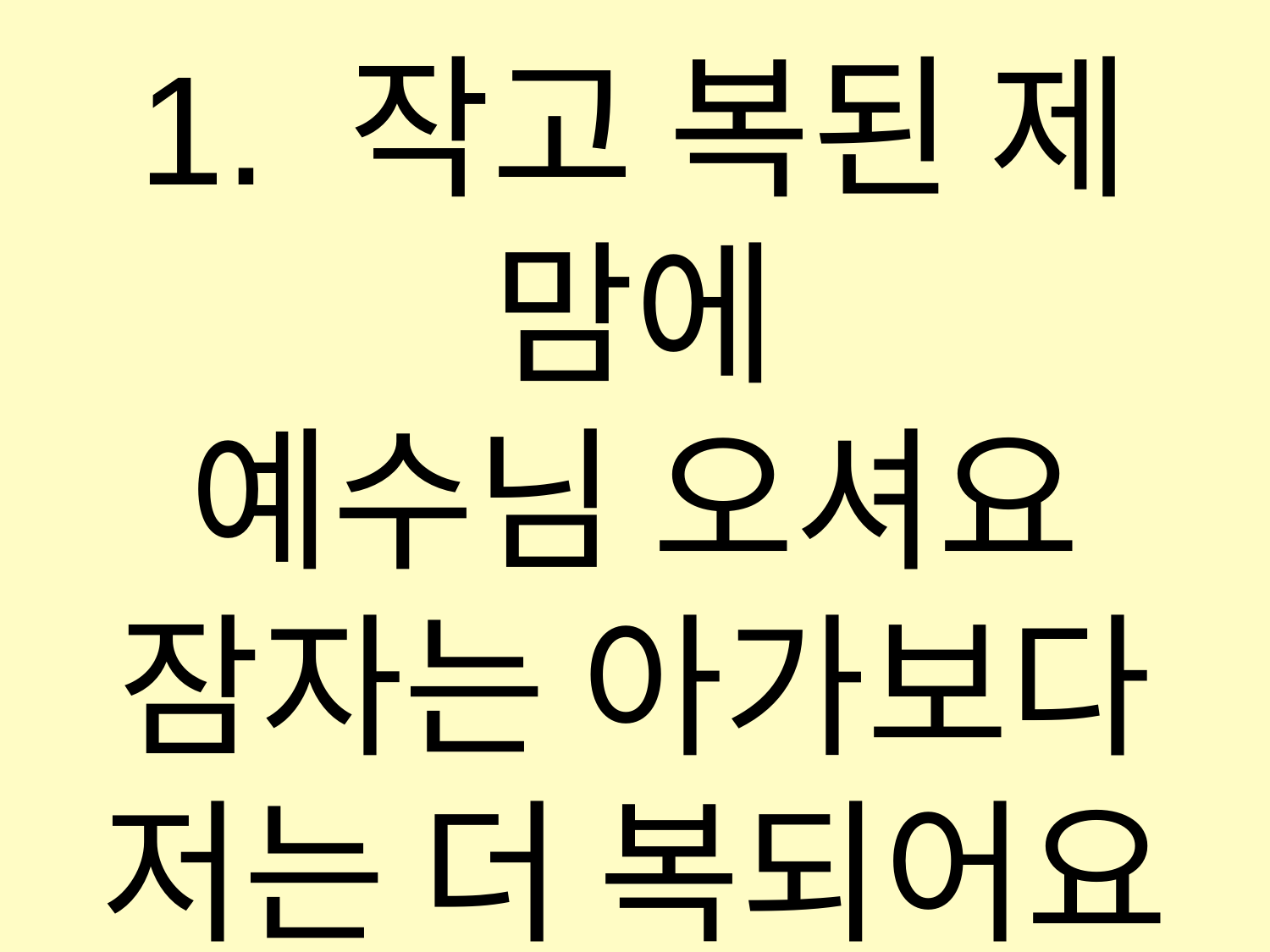

1. 작고 복된 제 맘에
예수님 오셔요
잠자는 아가보다
저는 더 복되어요